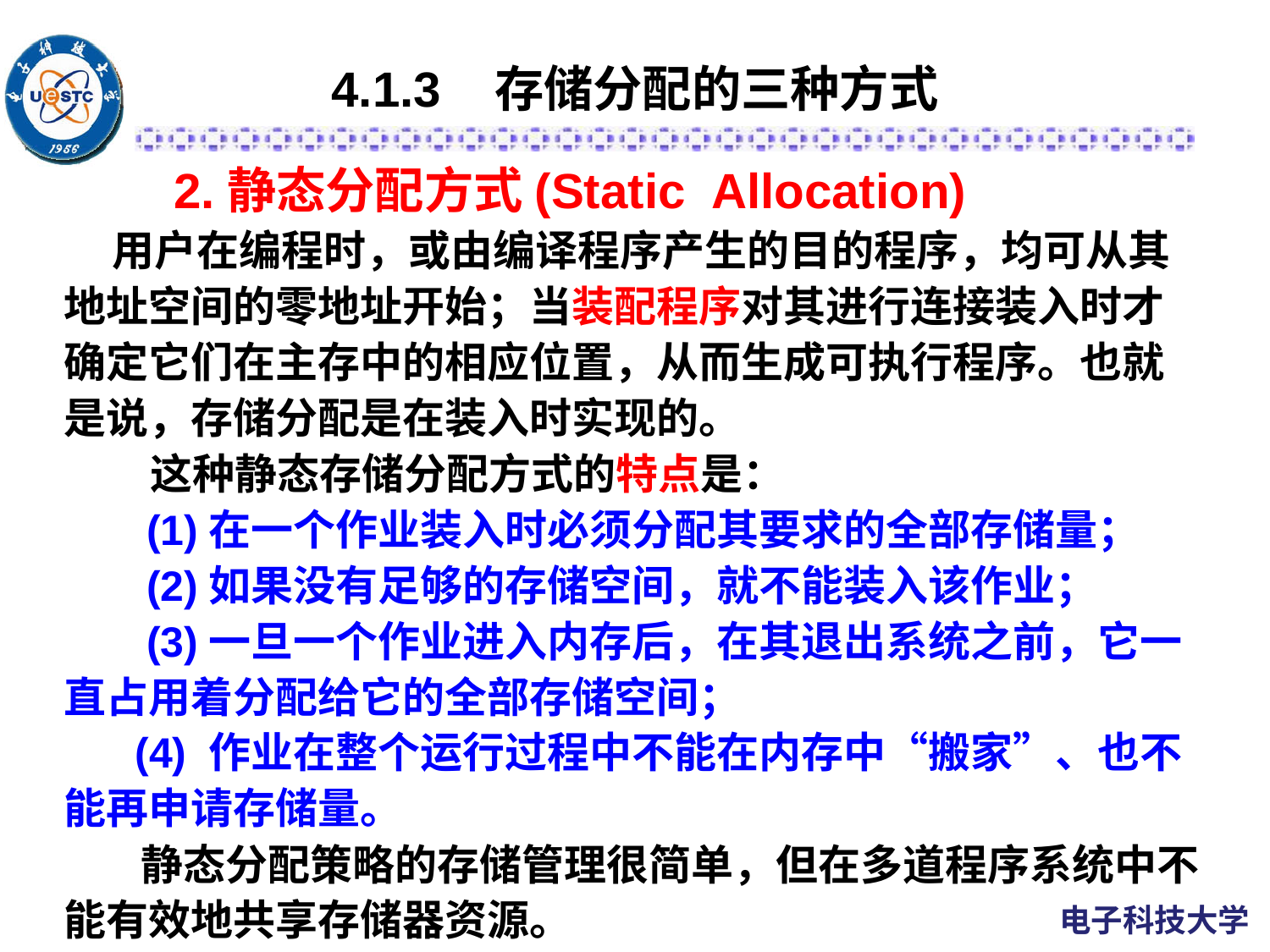

4.1.3   存储分配的三种方式
        2.静态分配方式(Static  Allocation)
    用户在编程时，或由编译程序产生的目的程序，均可从其地址空间的零地址开始；当装配程序对其进行连接装入时才确定它们在主存中的相应位置，从而生成可执行程序。也就是说，存储分配是在装入时实现的。
        这种静态存储分配方式的特点是：
       (1)在一个作业装入时必须分配其要求的全部存储量；
       (2)如果没有足够的存储空间，就不能装入该作业；
       (3)一旦一个作业进入内存后，在其退出系统之前，它一直占用着分配给它的全部存储空间；
      (4) 作业在整个运行过程中不能在内存中“搬家”、也不能再申请存储量。
       静态分配策略的存储管理很简单，但在多道程序系统中不能有效地共享存储器资源。